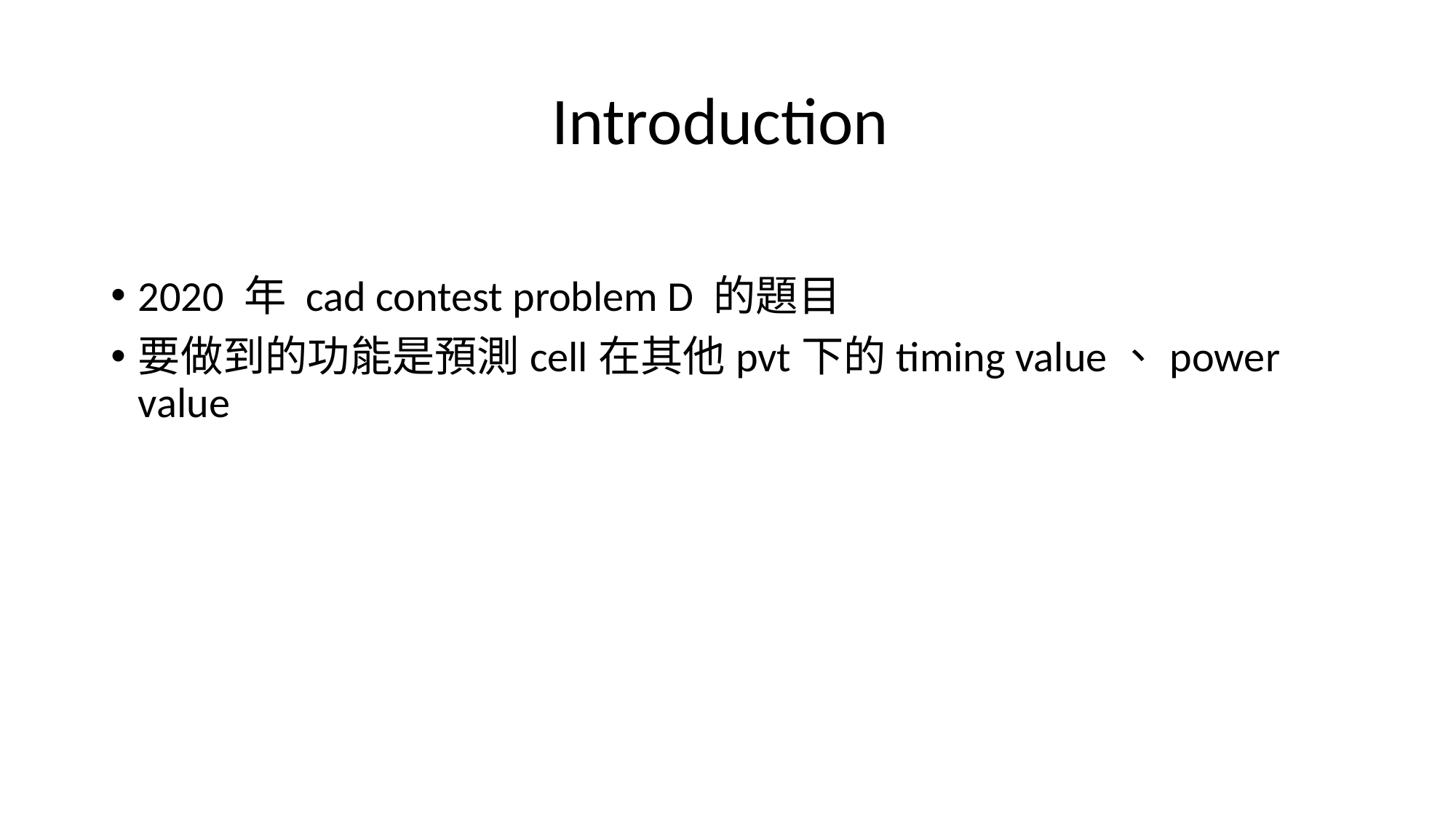

# Introduction
2020 年 cad contest problem D 的題目
要做到的功能是預測cell在其他pvt下的timing value、power value